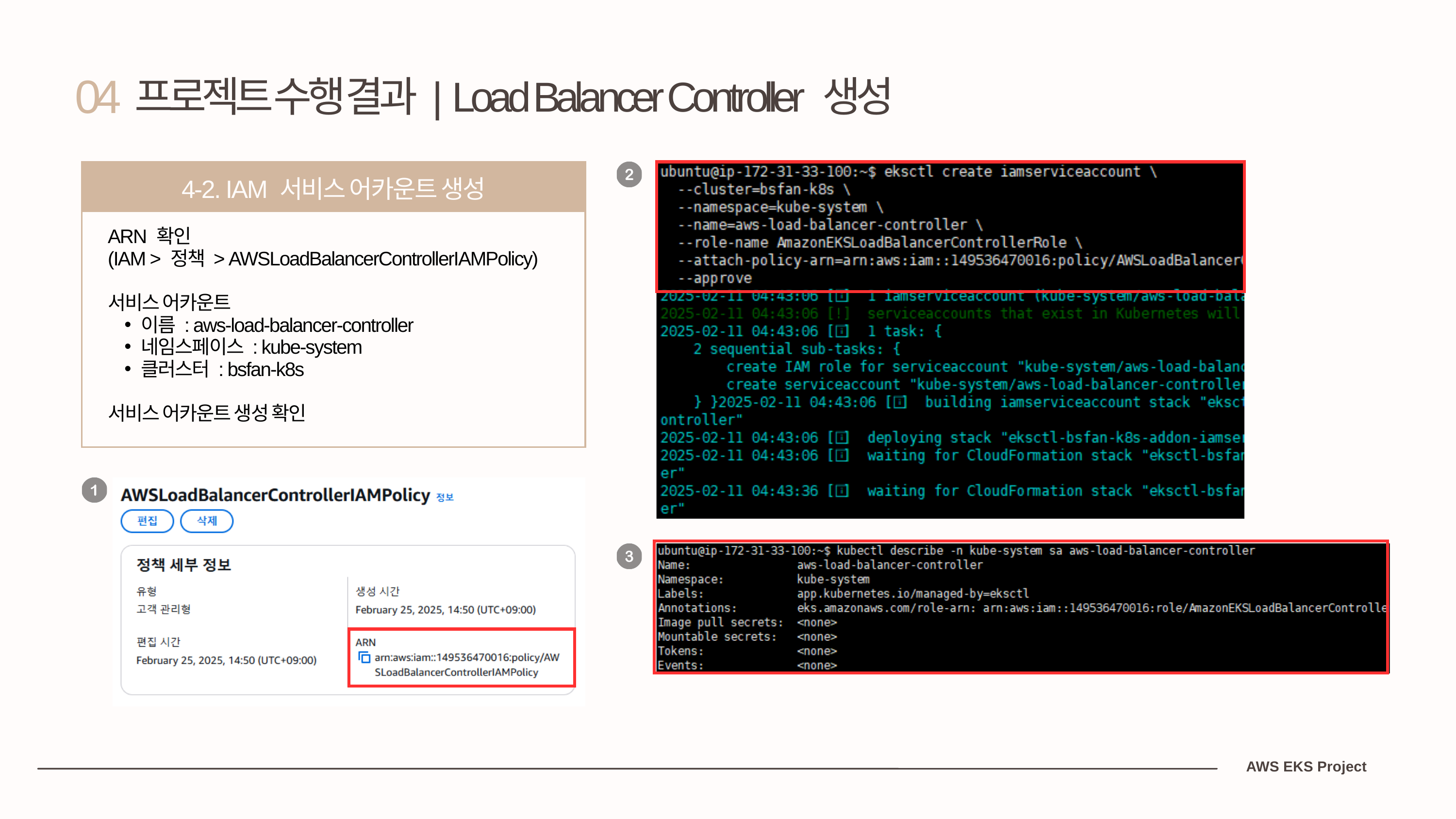

04
프로젝트 수행 결과 |  Load Balancer Controller 생성

4-2. IAM 서비스 어카운트 생성
ARN 확인
(IAM > 정책 > AWSLoadBalancerControllerIAMPolicy)

서비스 어카운트
이름 : aws-load-balancer-controller
네임스페이스 : kube-system
클러스터 : bsfan-k8s

서비스 어카운트 생성 확인

AWS EKS Project